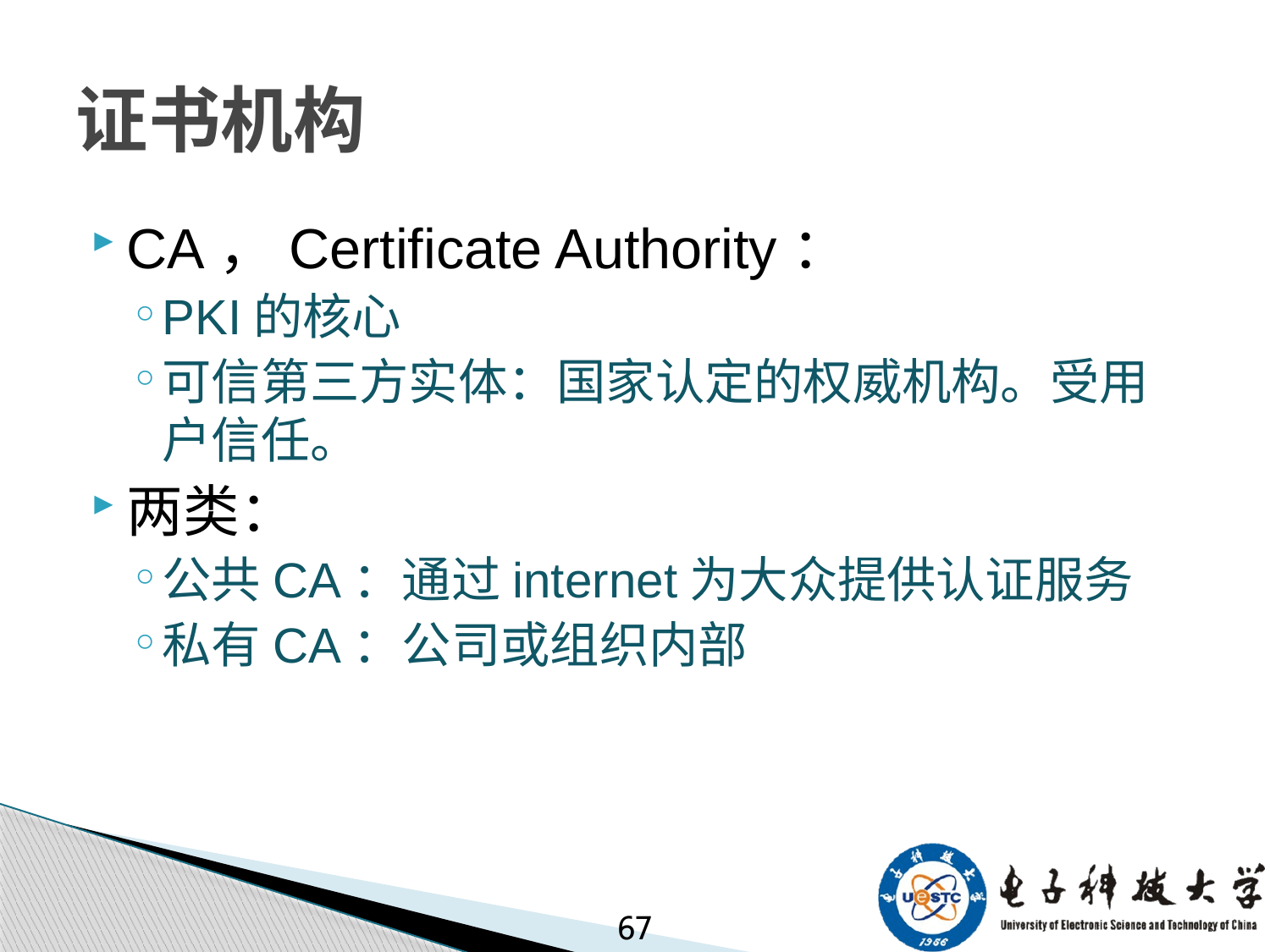

# 证书机构

CA，Certificate Authority：
PKI的核心
可信第三方实体：国家认定的权威机构。受用户信任。
两类：
公共CA：通过internet为大众提供认证服务
私有CA：公司或组织内部
67